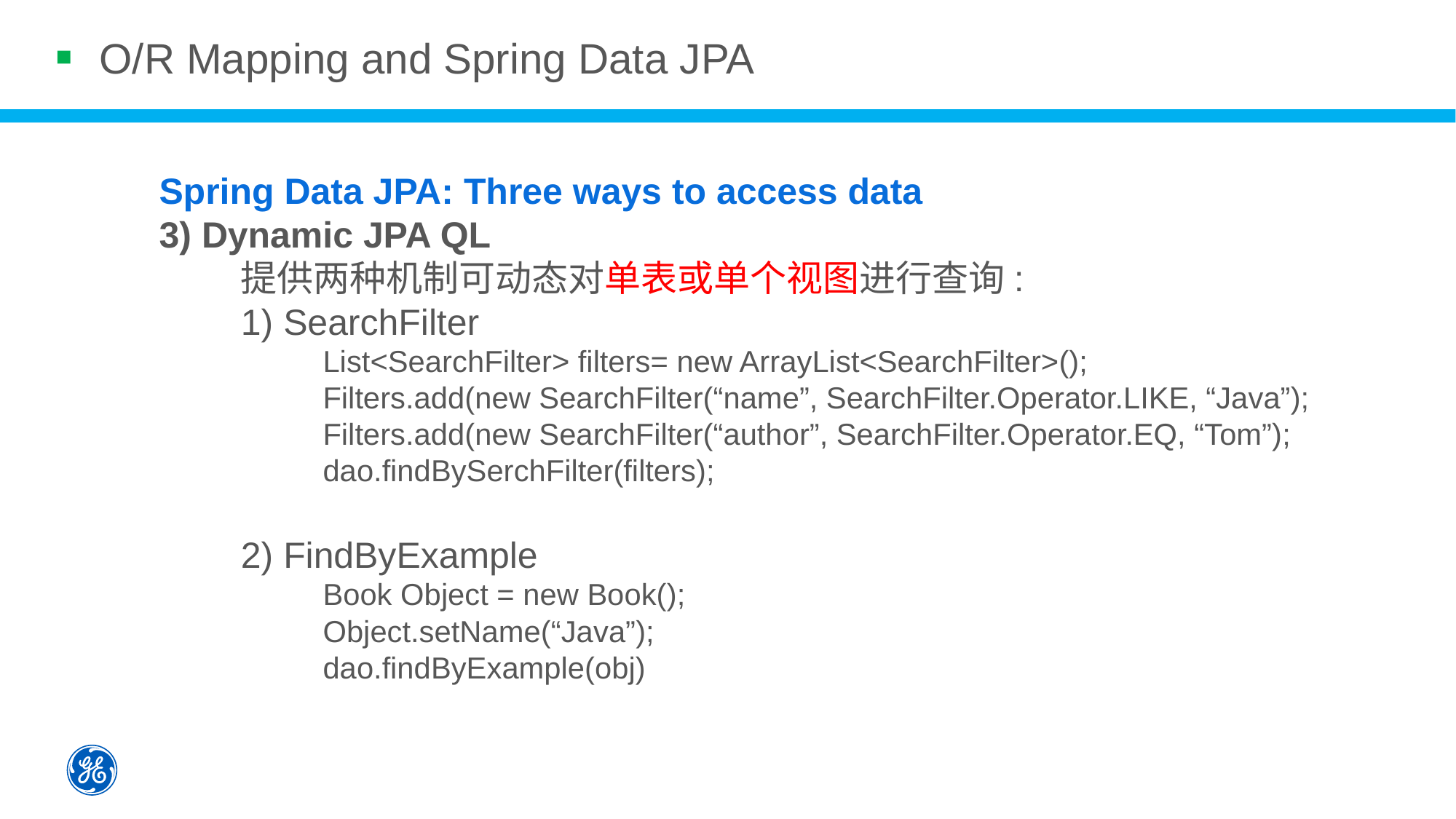

O/R Mapping and Spring Data JPA

Spring Data JPA: Three ways to access data
3) Dynamic JPA QL
提供两种机制可动态对单表或单个视图进行查询:
1) SearchFilter
List<SearchFilter> filters= new ArrayList<SearchFilter>();
Filters.add(new SearchFilter(“name”, SearchFilter.Operator.LIKE, “Java”);
Filters.add(new SearchFilter(“author”, SearchFilter.Operator.EQ, “Tom”);
dao.findBySerchFilter(filters);

2) FindByExample
Book Object = new Book();
Object.setName(“Java”);
dao.findByExample(obj)